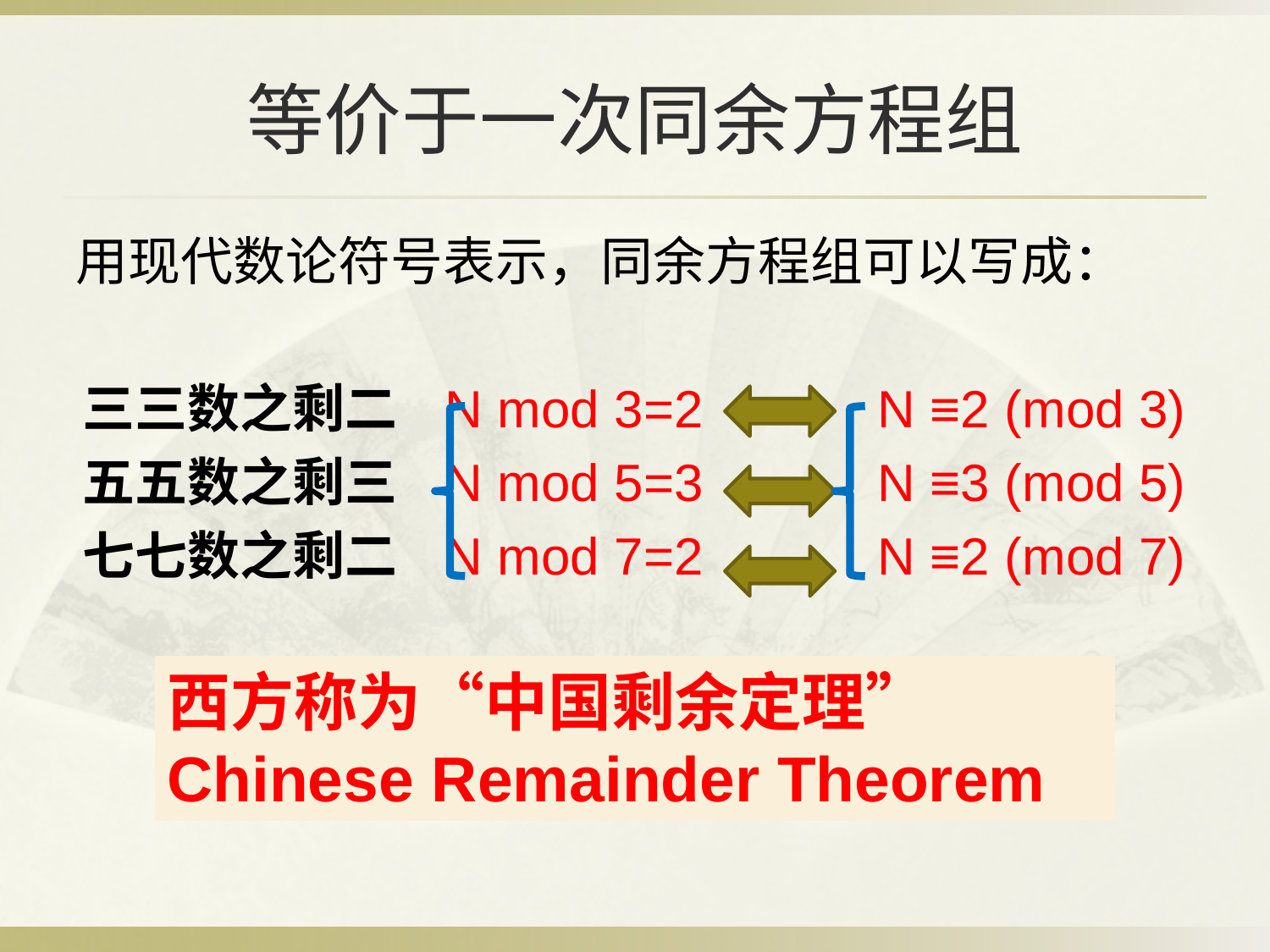

# 等价于一次同余方程组
用现代数论符号表示，同余方程组可以写成：

三三数之剩二   N mod 3=2            N ≡2 (mod 3)
五五数之剩三   N mod 5=3            N ≡3 (mod 5)
七七数之剩二   N mod 7=2            N ≡2 (mod 7)

西方称为“中国剩余定理”
Chinese Remainder Theorem